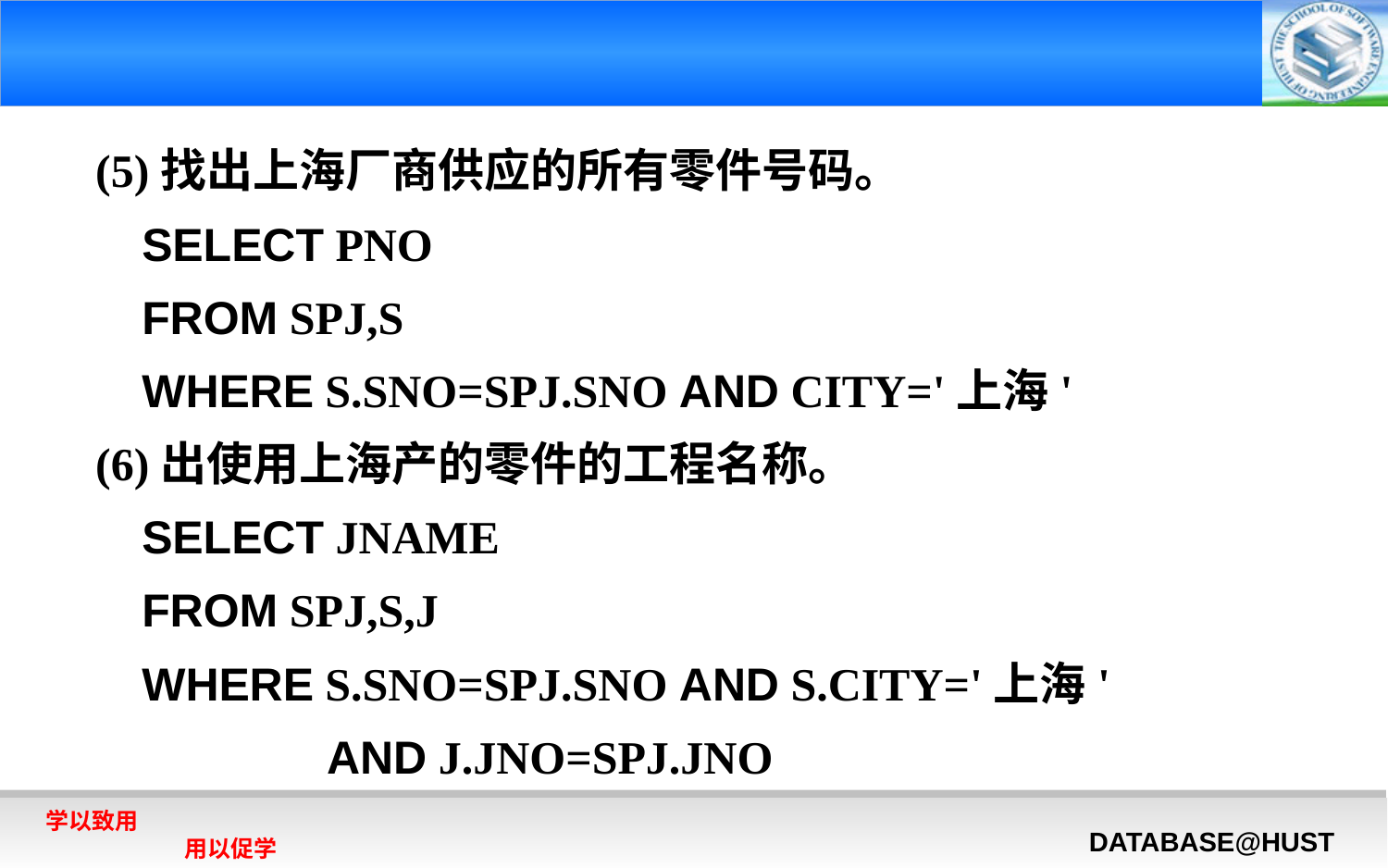

(5)找出上海厂商供应的所有零件号码。
    SELECT PNO
    FROM SPJ,S
    WHERE S.SNO=SPJ.SNO AND CITY='上海'
(6)出使用上海产的零件的工程名称。
    SELECT JNAME
    FROM SPJ,S,J
    WHERE S.SNO=SPJ.SNO AND S.CITY='上海'
                    AND J.JNO=SPJ.JNO